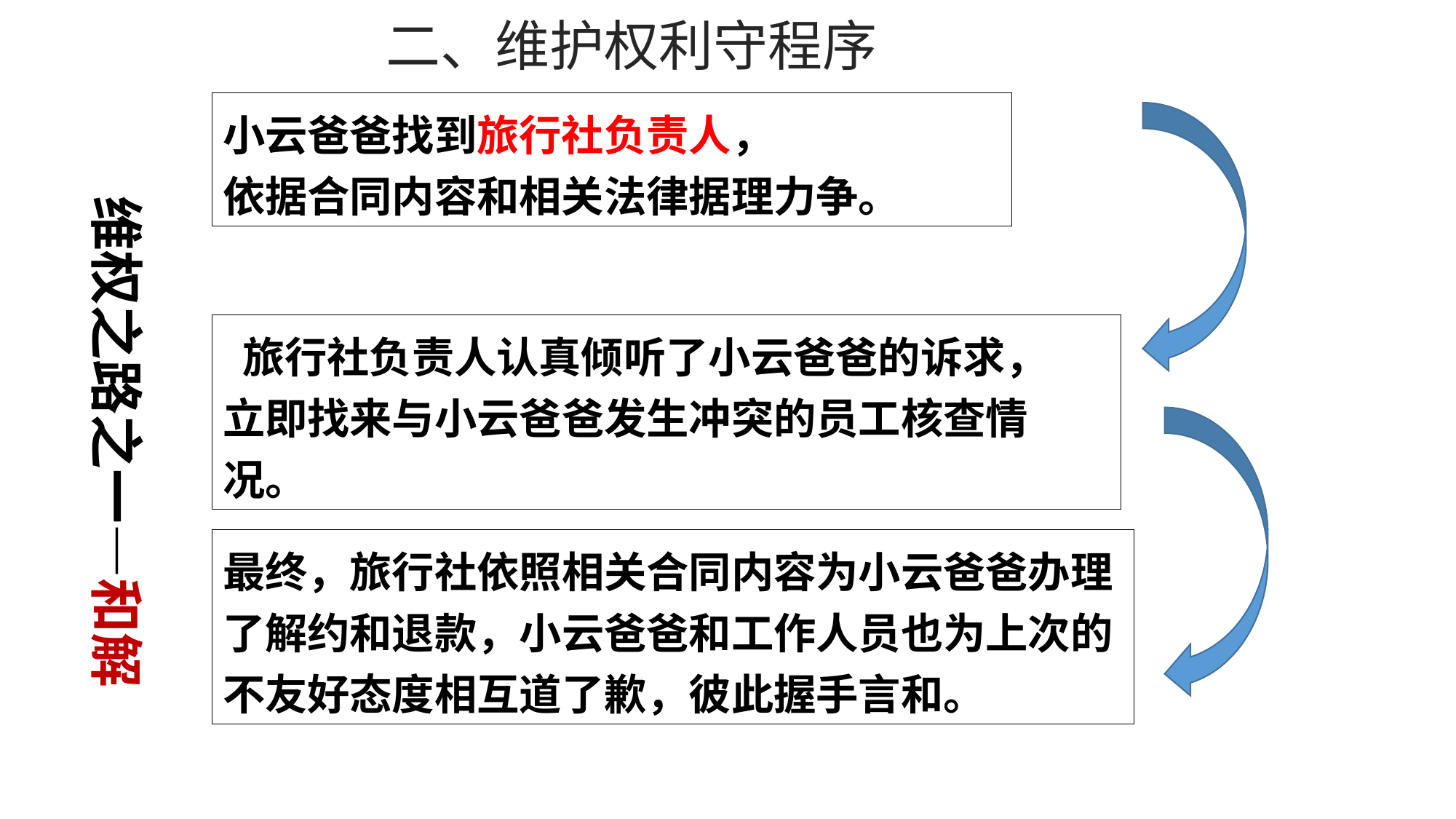

二、维护权利守程序
小云爸爸找到旅行社负责人，
依据合同内容和相关法律据理力争。
维权之路之一—和解

 旅行社负责人认真倾听了小云爸爸的诉求，
立即找来与小云爸爸发生冲突的员工核查情况。

最终，旅行社依照相关合同内容为小云爸爸办理
了解约和退款，小云爸爸和工作人员也为上次的
不友好态度相互道了歉，彼此握手言和。